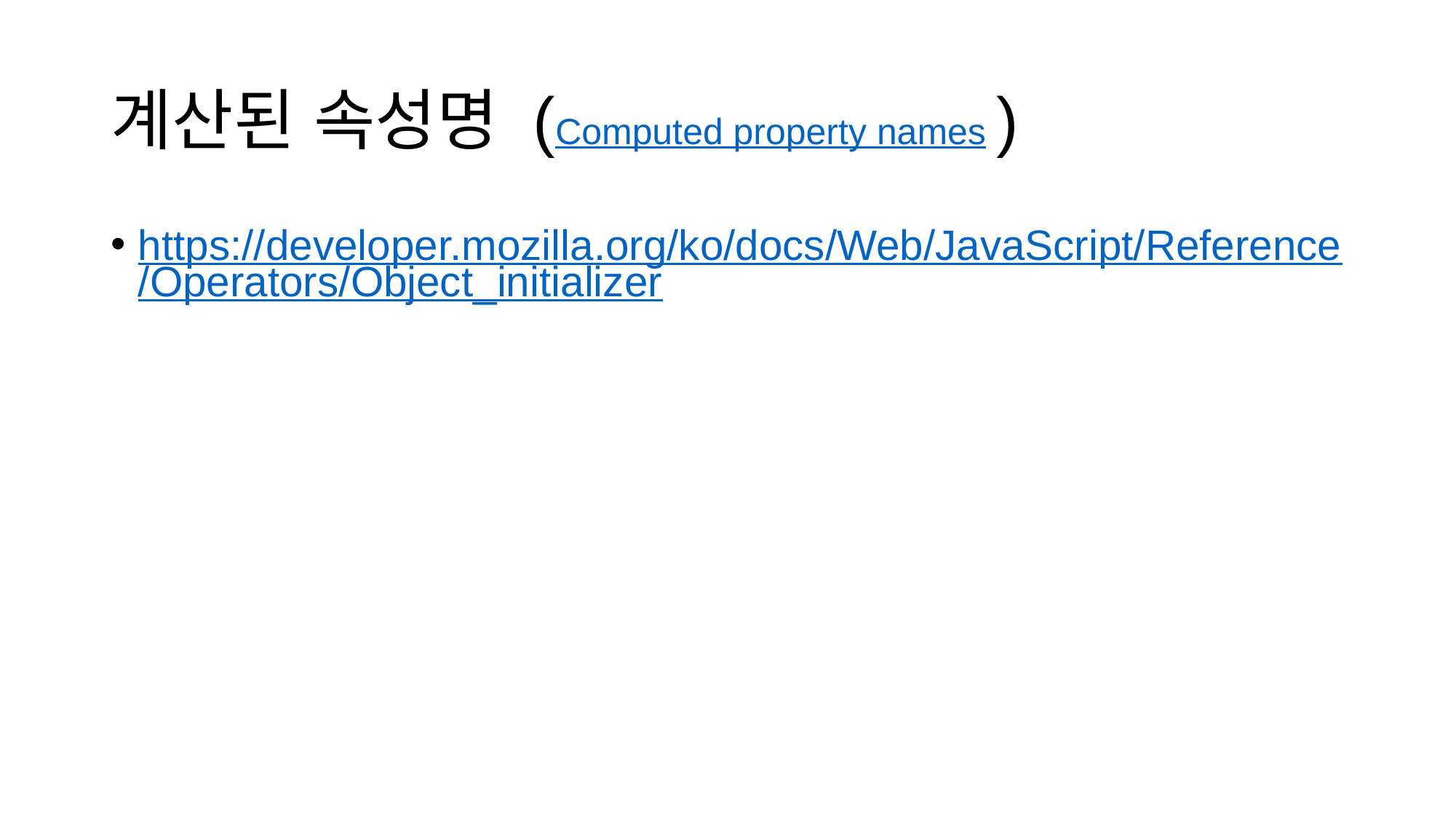

# 계산된 속성명 (Computed property names )
https://developer.mozilla.org/ko/docs/Web/JavaScript/Reference/Operators/Object_initializer